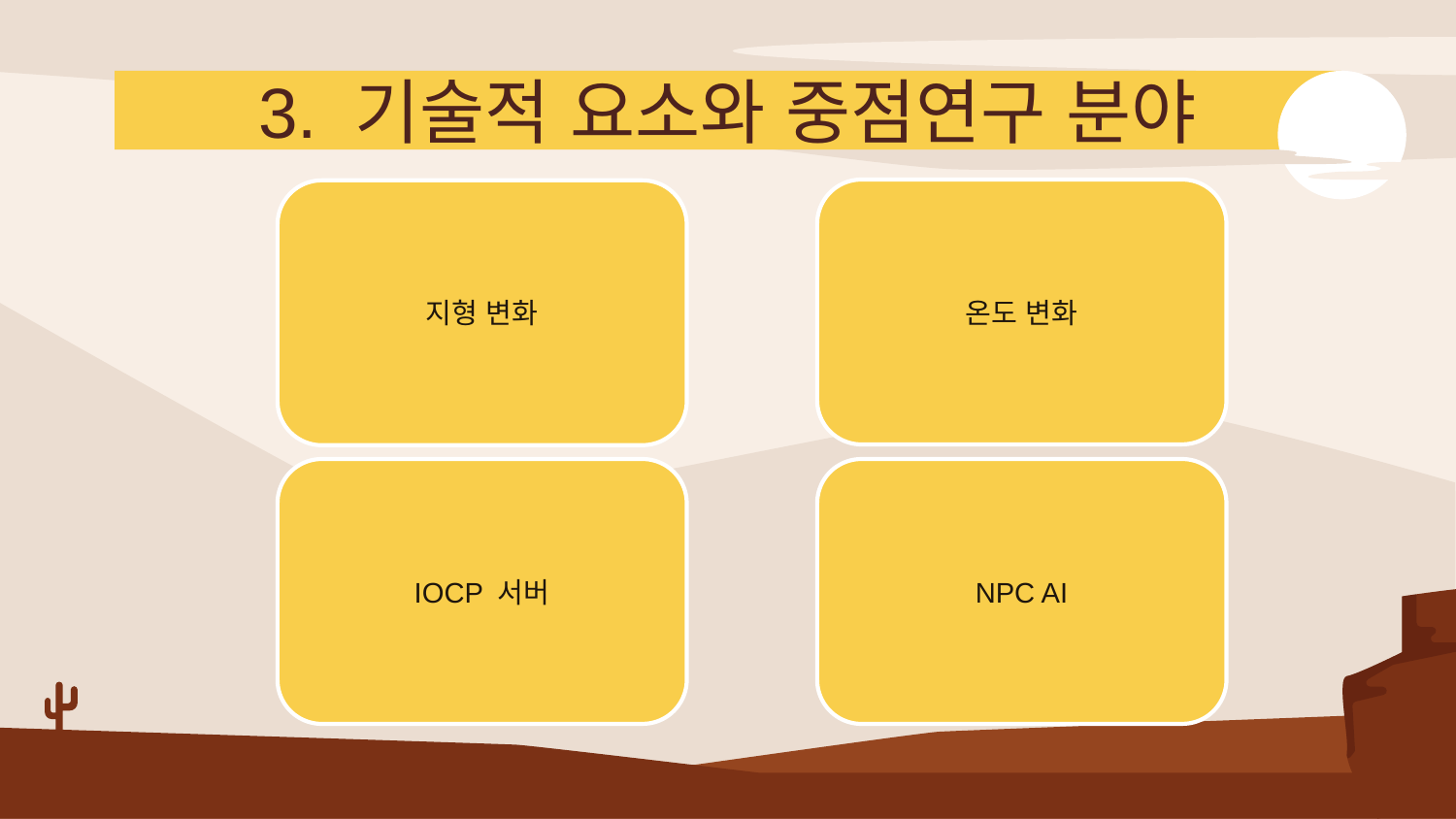

# 3. 기술적 요소와 중점연구 분야

온도 변화
지형 변화
NPC AI
IOCP 서버